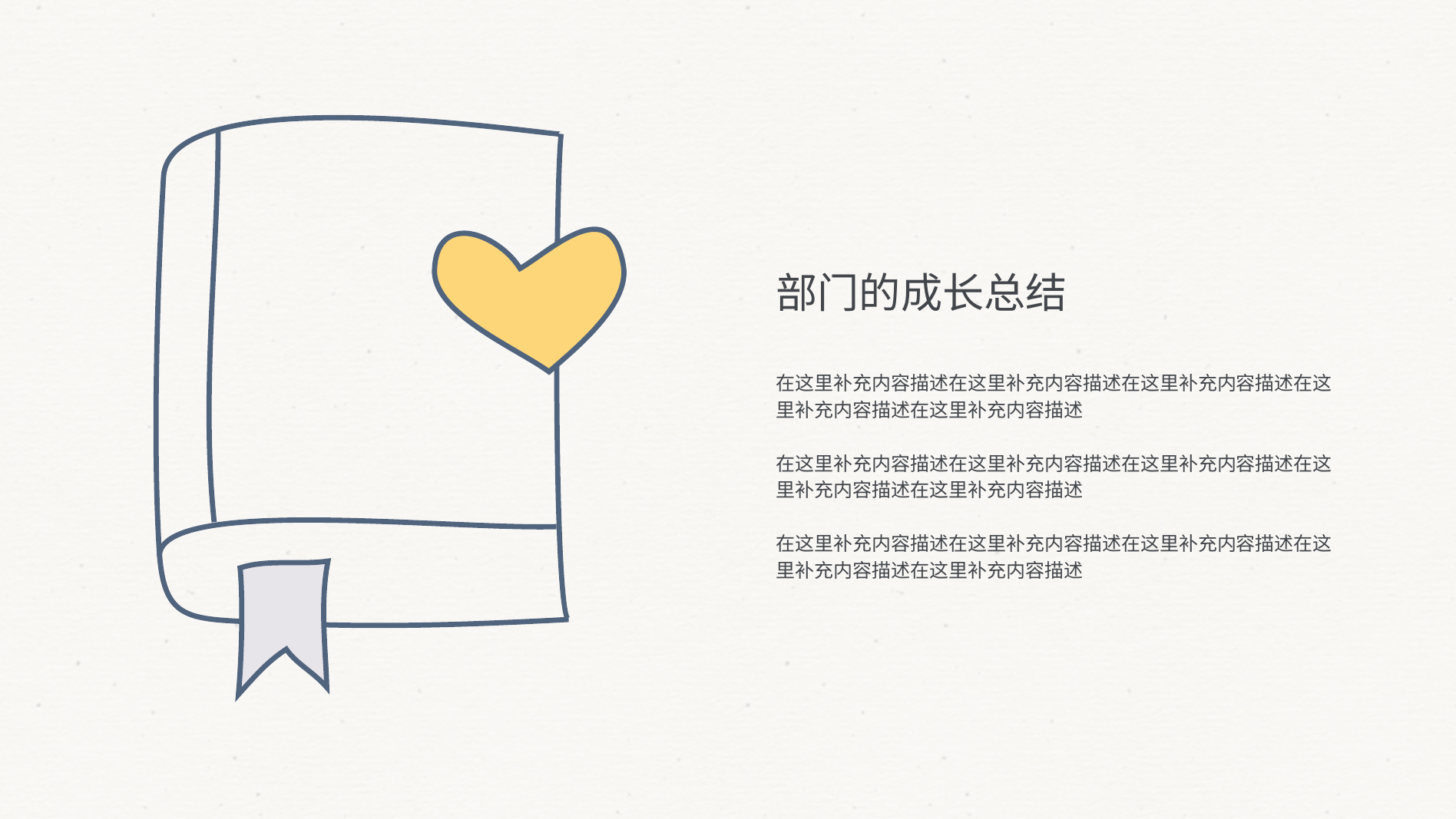

部门的成长总结
在这里补充内容描述在这里补充内容描述在这里补充内容描述在这里补充内容描述在这里补充内容描述

在这里补充内容描述在这里补充内容描述在这里补充内容描述在这里补充内容描述在这里补充内容描述

在这里补充内容描述在这里补充内容描述在这里补充内容描述在这里补充内容描述在这里补充内容描述